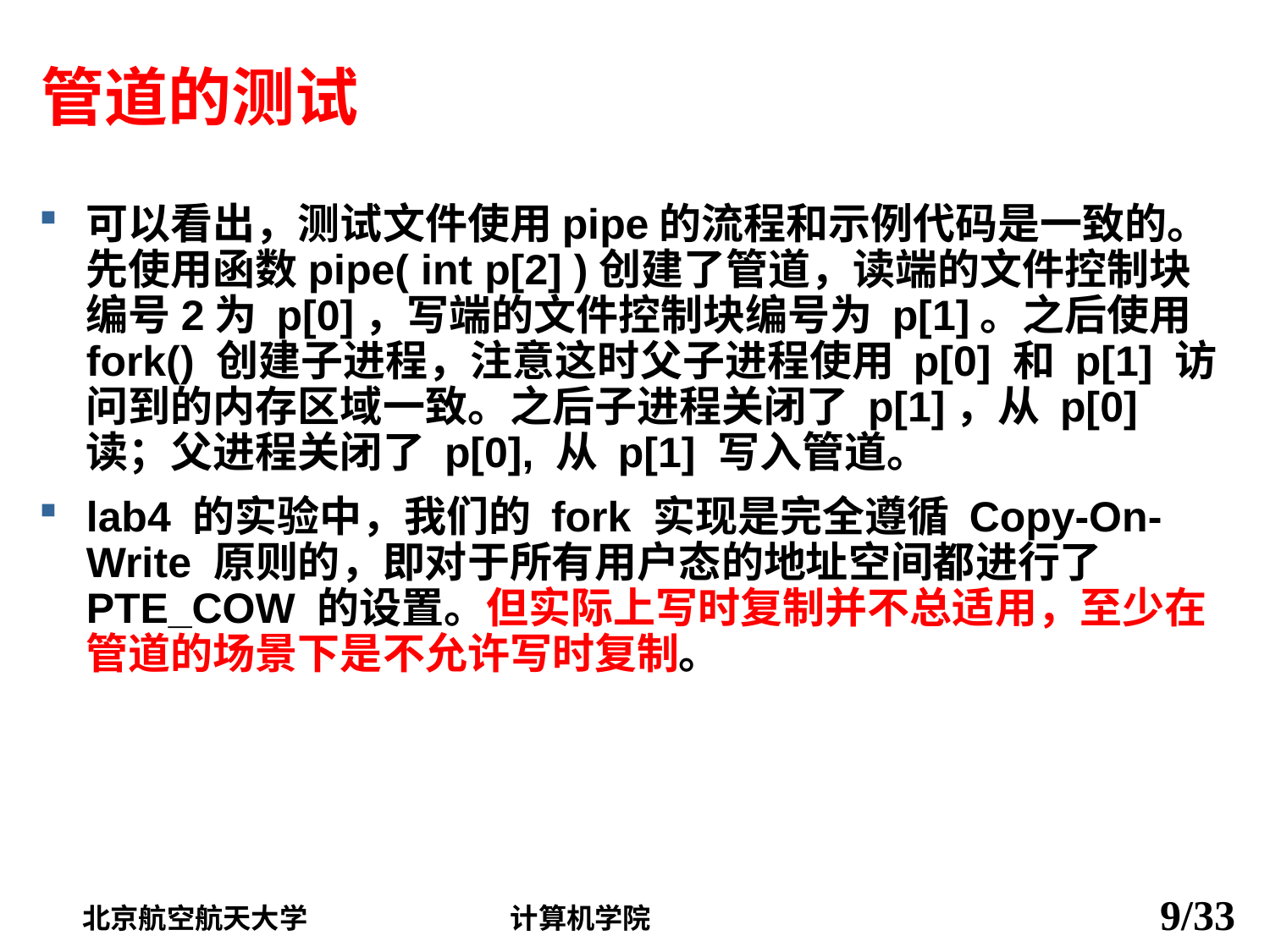

# 管道的测试
可以看出，测试文件使用pipe的流程和示例代码是一致的。先使用函数pipe( int p[2] )创建了管道，读端的文件控制块编号2为 p[0]，写端的文件控制块编号为 p[1]。之后使用 fork() 创建子进程，注意这时父子进程使用 p[0] 和 p[1] 访问到的内存区域一致。之后子进程关闭了 p[1]，从 p[0] 读；父进程关闭了 p[0], 从 p[1] 写入管道。
lab4 的实验中，我们的 fork 实现是完全遵循 Copy-On-Write 原则的，即对于所有用户态的地址空间都进行了 PTE_COW 的设置。但实际上写时复制并不总适用，至少在管道的场景下是不允许写时复制。